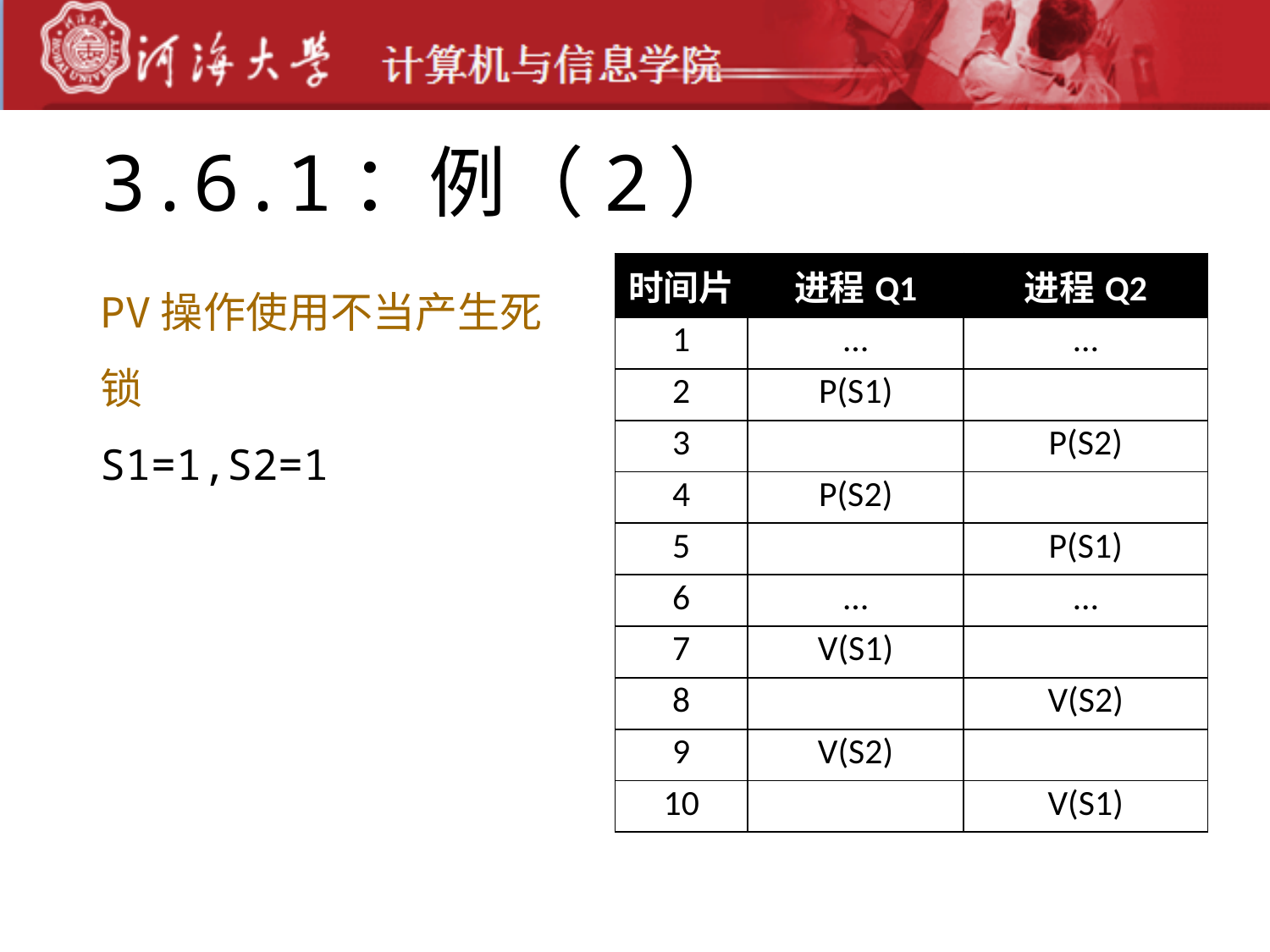

# 3.6.1：例（2）
PV操作使用不当产生死锁
S1=1,S2=1

| 时间片 | 进程Q1 | 进程Q2 |
| --- | --- | --- |
| 1 | … | … |
| 2 | P(S1) |  |
| 3 |  | P(S2) |
| 4 | P(S2) |  |
| 5 |  | P(S1) |
| 6 | … | … |
| 7 | V(S1) |  |
| 8 |  | V(S2) |
| 9 | V(S2) |  |
| 10 |  | V(S1) |